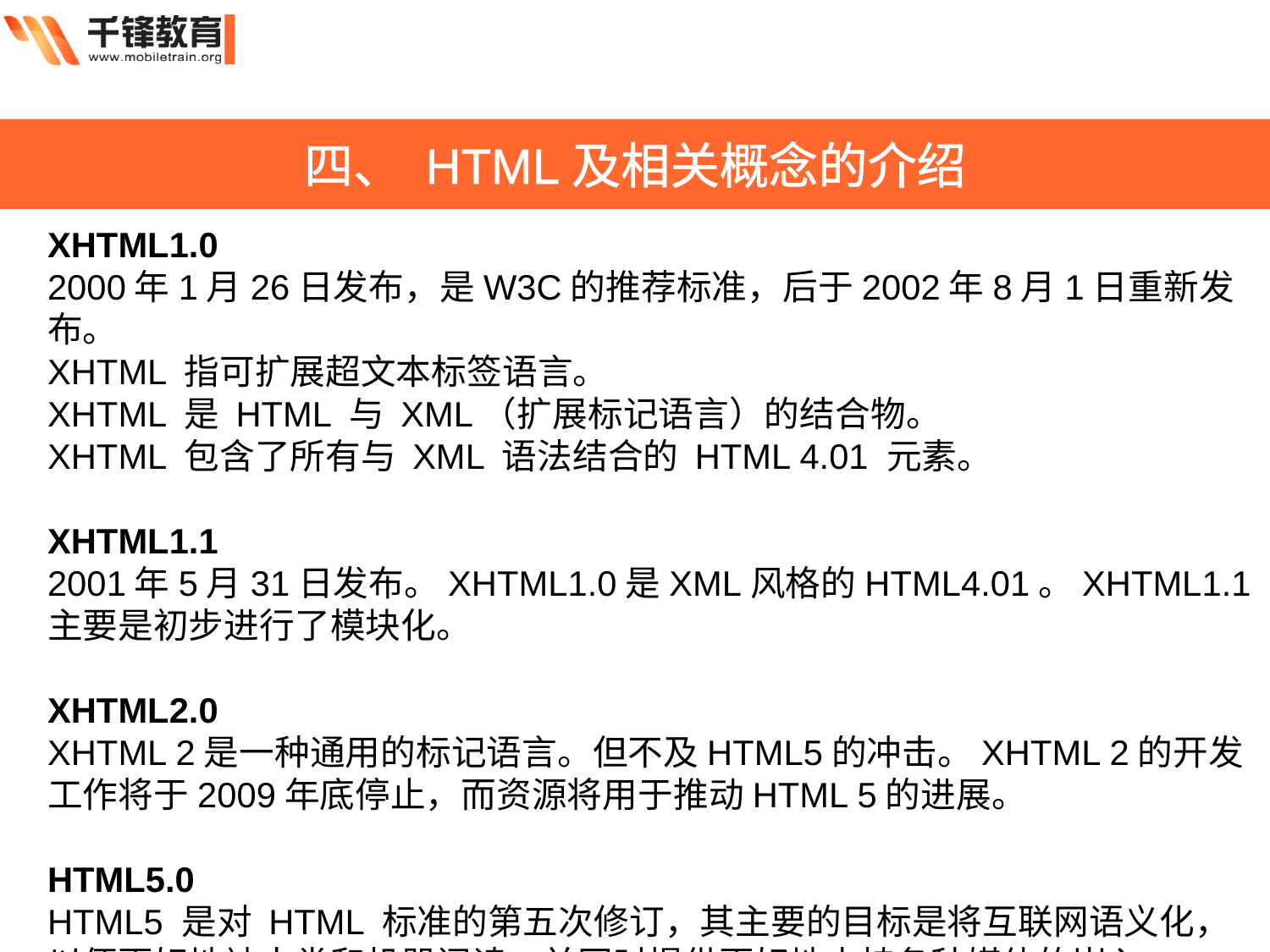

四、 HTML及相关概念的介绍
XHTML1.0
2000年1月26日发布，是W3C的推荐标准，后于2002年8月1日重新发布。
XHTML 指可扩展超文本标签语言。
XHTML 是 HTML 与 XML（扩展标记语言）的结合物。
XHTML 包含了所有与 XML 语法结合的 HTML 4.01 元素。

XHTML1.1
2001年5月31日发布。XHTML1.0是XML风格的HTML4.01。XHTML1.1主要是初步进行了模块化。

XHTML2.0
XHTML 2是一种通用的标记语言。但不及HTML5的冲击。XHTML 2的开发工作将于2009年底停止，而资源将用于推动HTML 5的进展。

HTML5.0
HTML5 是对 HTML 标准的第五次修订，其主要的目标是将互联网语义化，以便更好地被人类和机器阅读，并同时提供更好地支持各种媒体的嵌入。